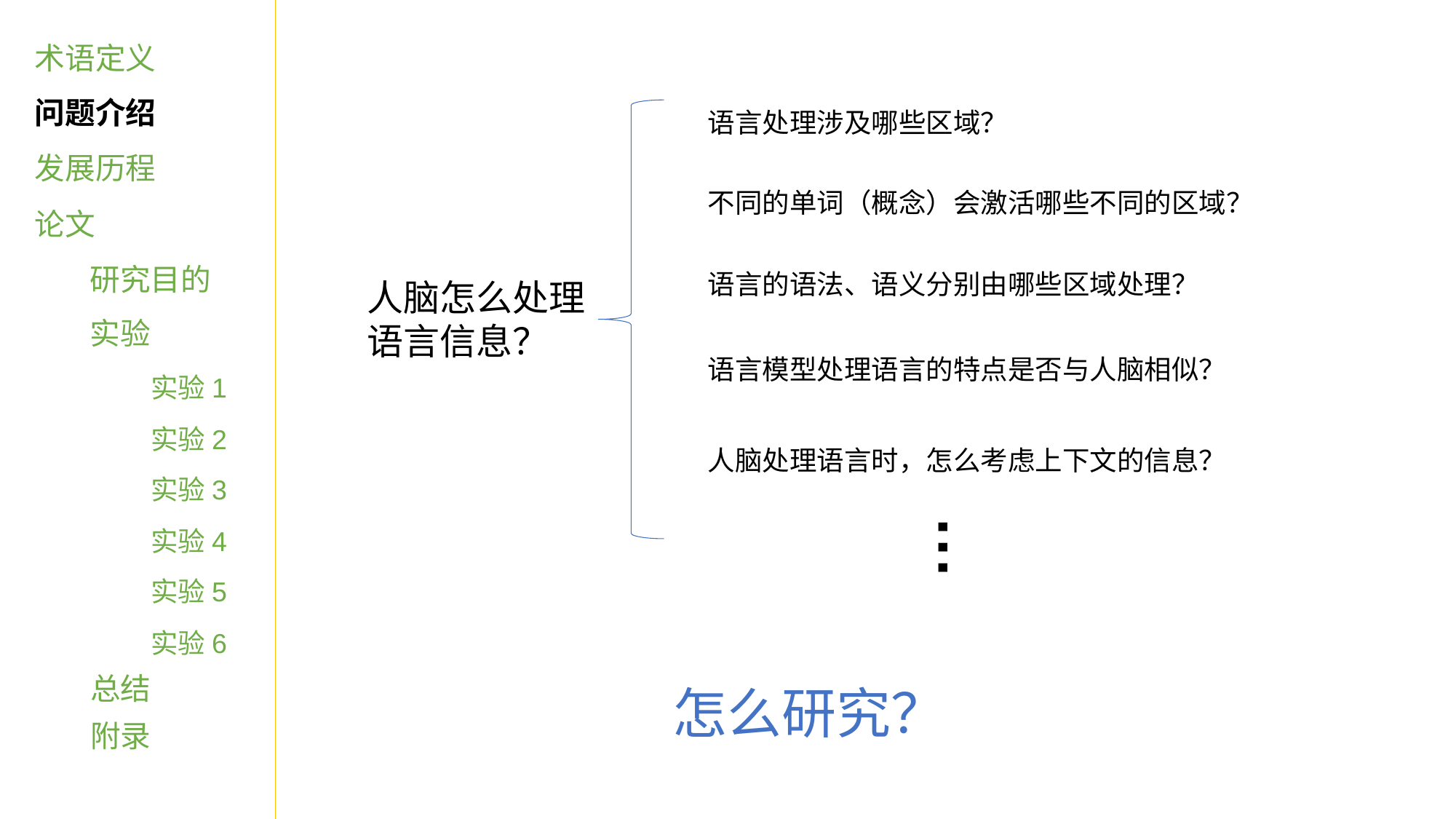

术语定义
问题介绍

语言处理涉及哪些区域？
发展历程
不同的单词（概念）会激活哪些不同的区域？
论文
研究目的
语言的语法、语义分别由哪些区域处理？
人脑怎么处理语言信息？
实验
语言模型处理语言的特点是否与人脑相似？
实验1
实验2
人脑处理语言时，怎么考虑上下文的信息？
实验3
···
实验4
实验5
实验6
总结
怎么研究？
附录